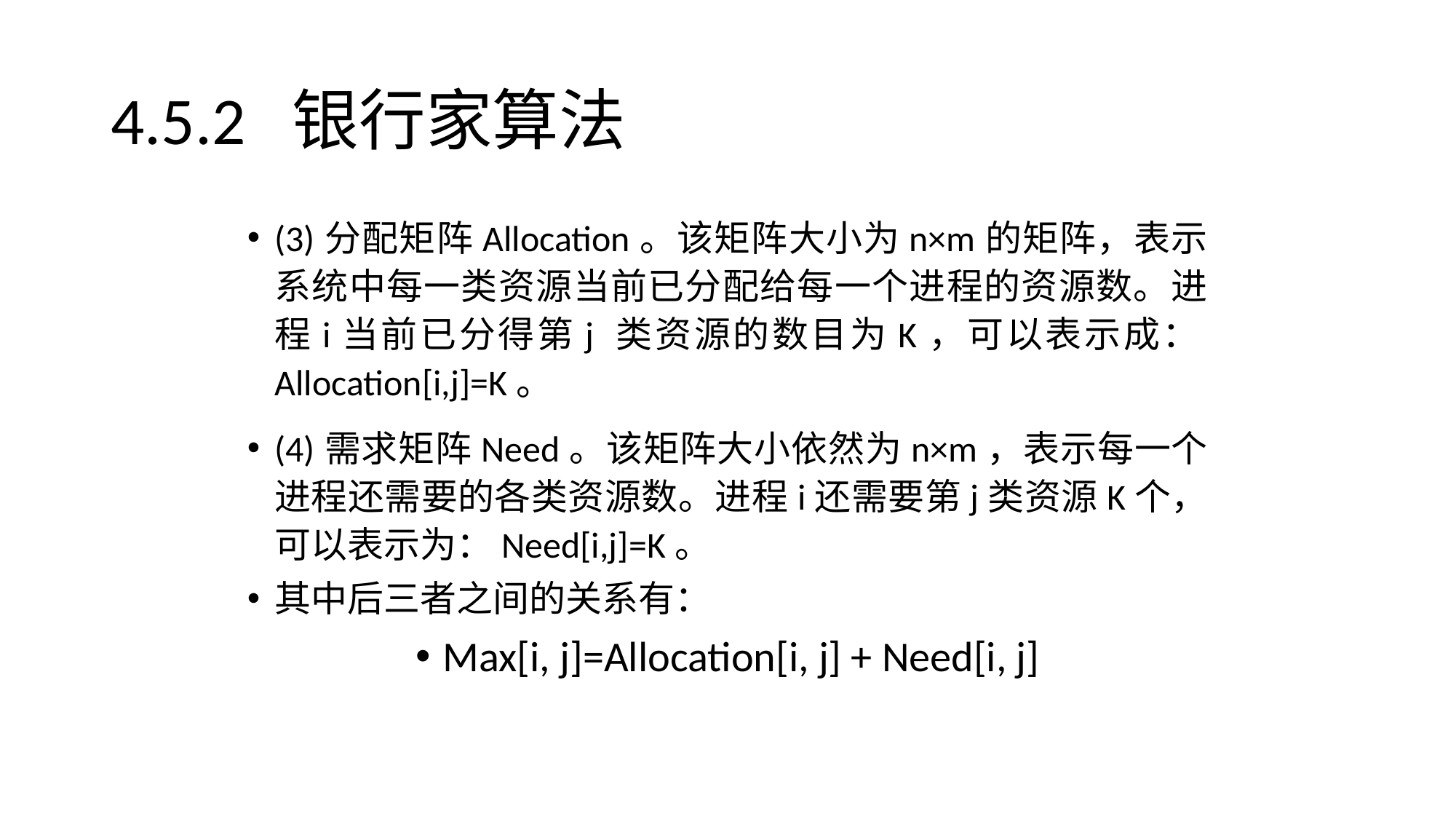

4.5.2  银行家算法
(3)分配矩阵Allocation。该矩阵大小为n×m的矩阵，表示系统中每一类资源当前已分配给每一个进程的资源数。进程i当前已分得第j 类资源的数目为K，可以表示成：Allocation[i,j]=K。
(4)需求矩阵Need。该矩阵大小依然为n×m，表示每一个进程还需要的各类资源数。进程i还需要第j类资源K个，可以表示为：Need[i,j]=K。
其中后三者之间的关系有：
Max[i, j]=Allocation[i, j] + Need[i, j]
6